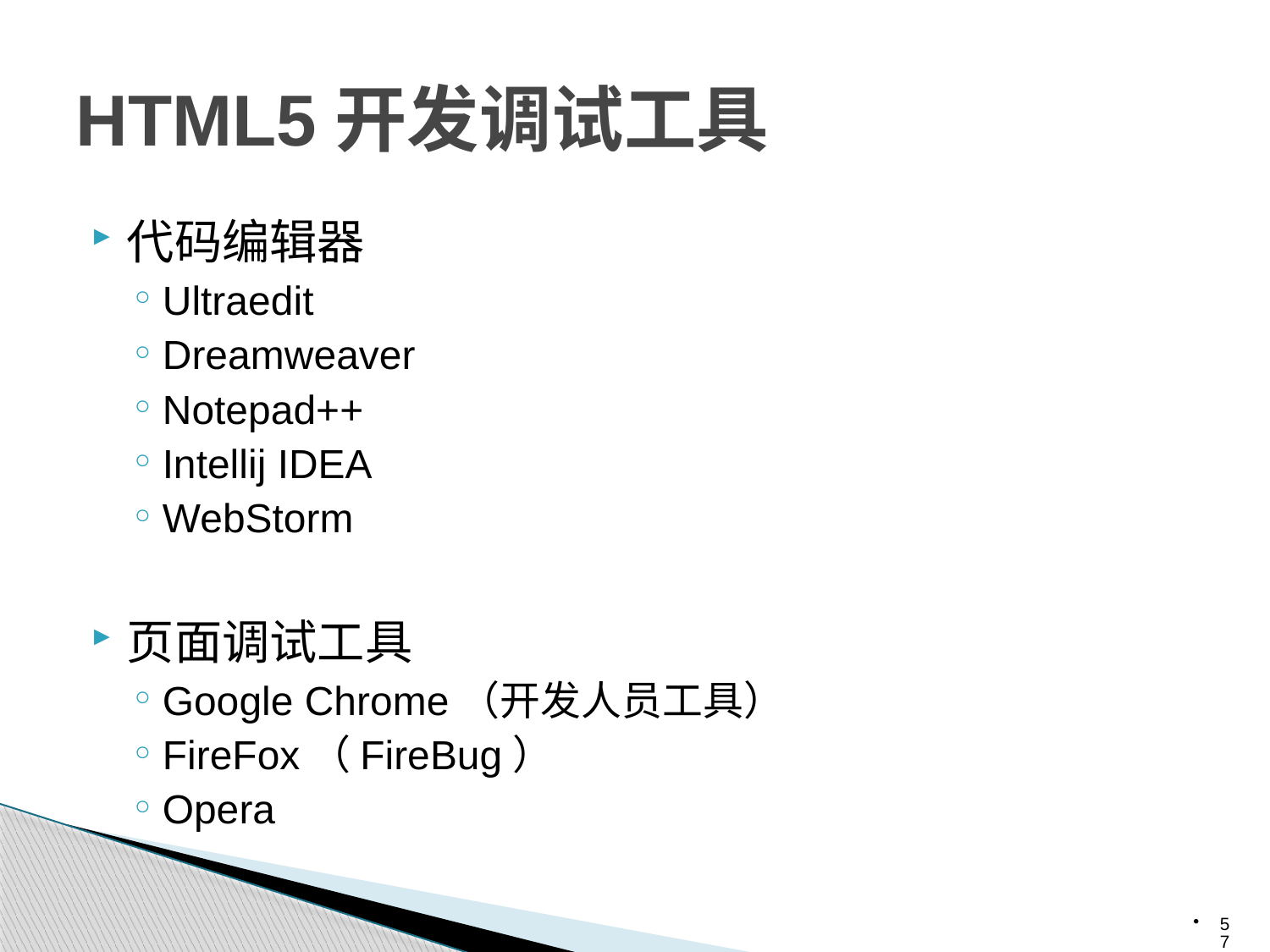

# HTML5开发调试工具
代码编辑器
Ultraedit
Dreamweaver
Notepad++
Intellij IDEA
WebStorm

页面调试工具
Google Chrome（开发人员工具）
FireFox（FireBug）
Opera

57